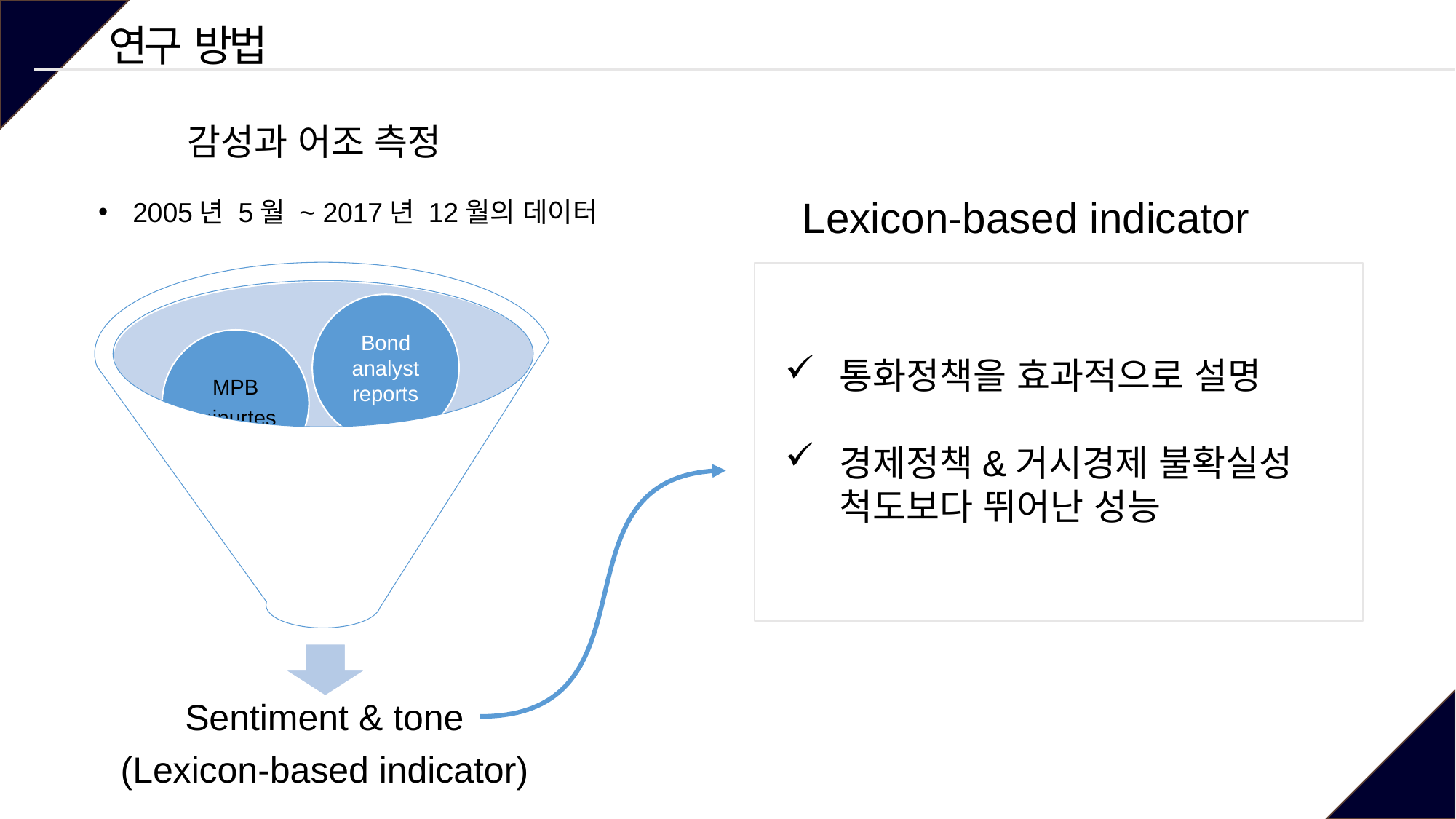

# 연구  방법

감성과 어조 측정

2005년 5월 ~ 2017년 12월의 데이터

Lexicon-based indicator

통화정책을 효과적으로 설명

경제정책&거시경제 불확실성 척도보다 뛰어난 성능

Bond analyst
reports
MPB
minurtes
News
articles

Sentiment & tone
(Lexicon-based indicator)